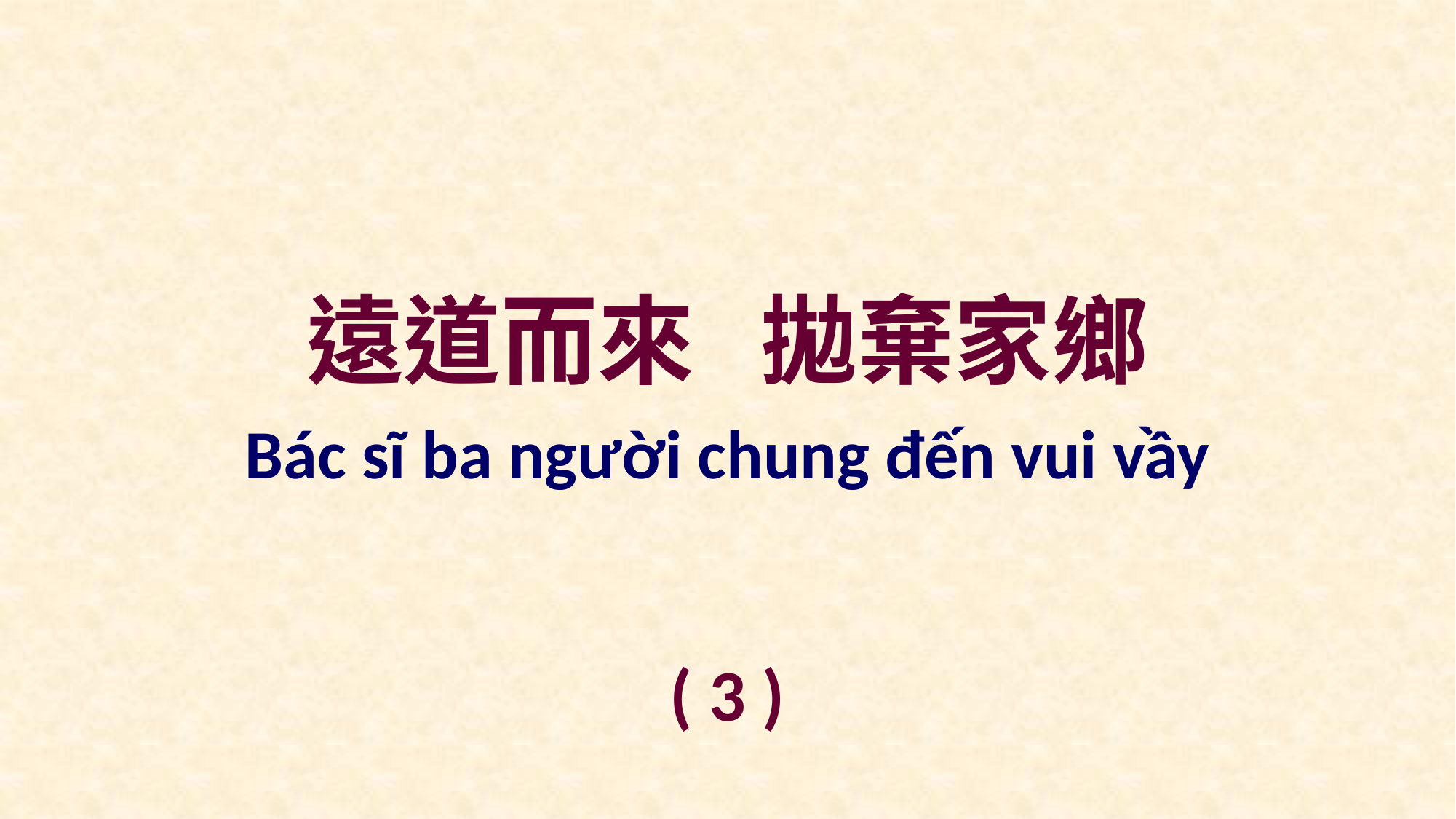

遠道而來   拋棄家鄉
Bác sĩ ba người chung đến vui vầy
( 3 )